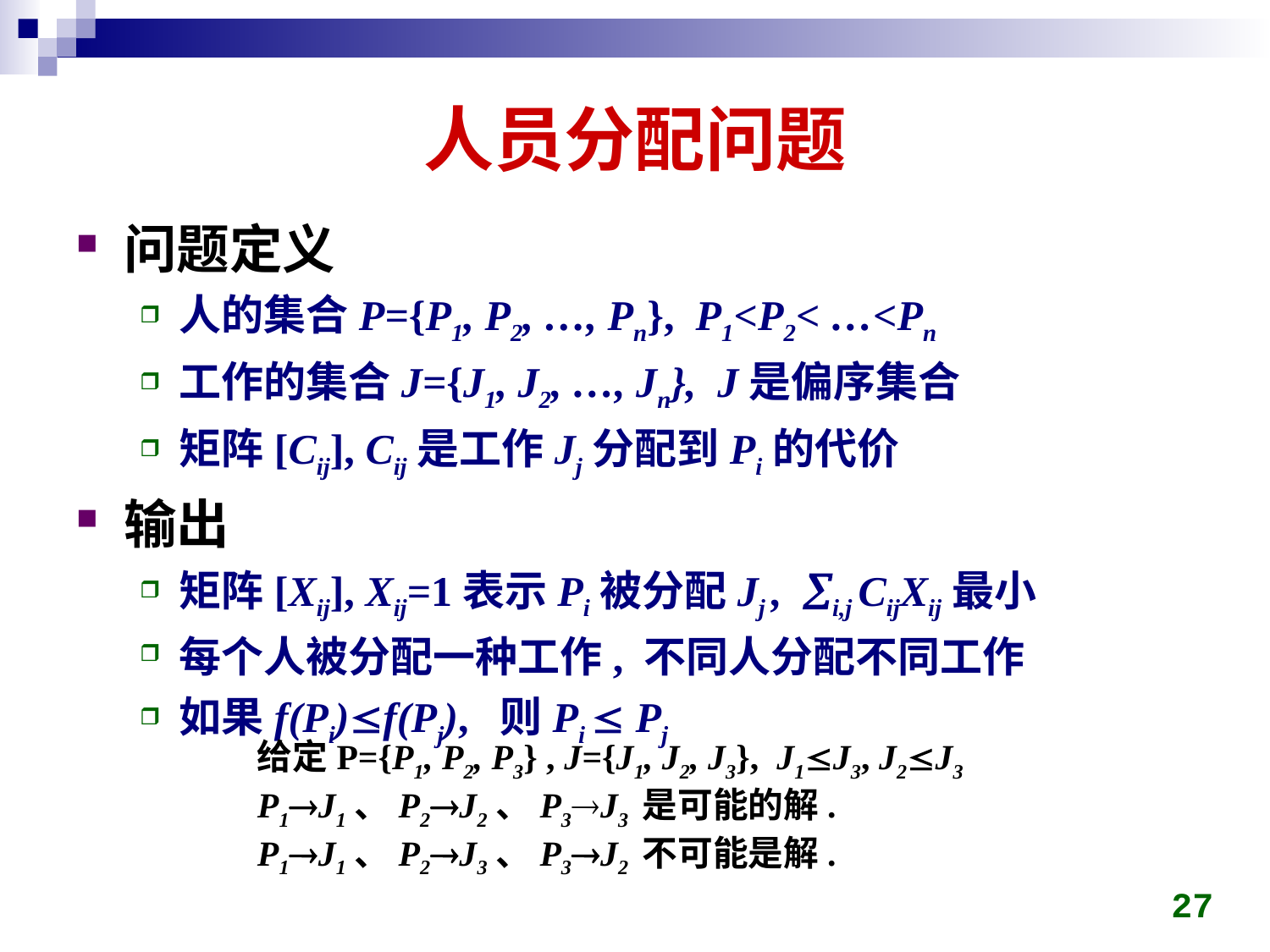

# 人员分配问题
问题定义
人的集合P={P1, P2, …, Pn},  P1<P2< …<Pn
工作的集合J={J1, J2, …, Jn},  J是偏序集合
矩阵[Cij], Cij是工作Jj分配到Pi的代价
输出
矩阵[Xij], Xij=1表示Pi被分配Jj ,  ∑i,j CijXij最小
每个人被分配一种工作, 不同人分配不同工作
如果f(Pi)≤f(Pj),  则Pi ≤ Pj

给定P={P1, P2, P3} , J={J1, J2, J3},  J1≤J3, J2≤J3
P1→J1、P2→J2、P3→J3 是可能的解.
P1→J1、P2→J3、P3→J2 不可能是解.
27